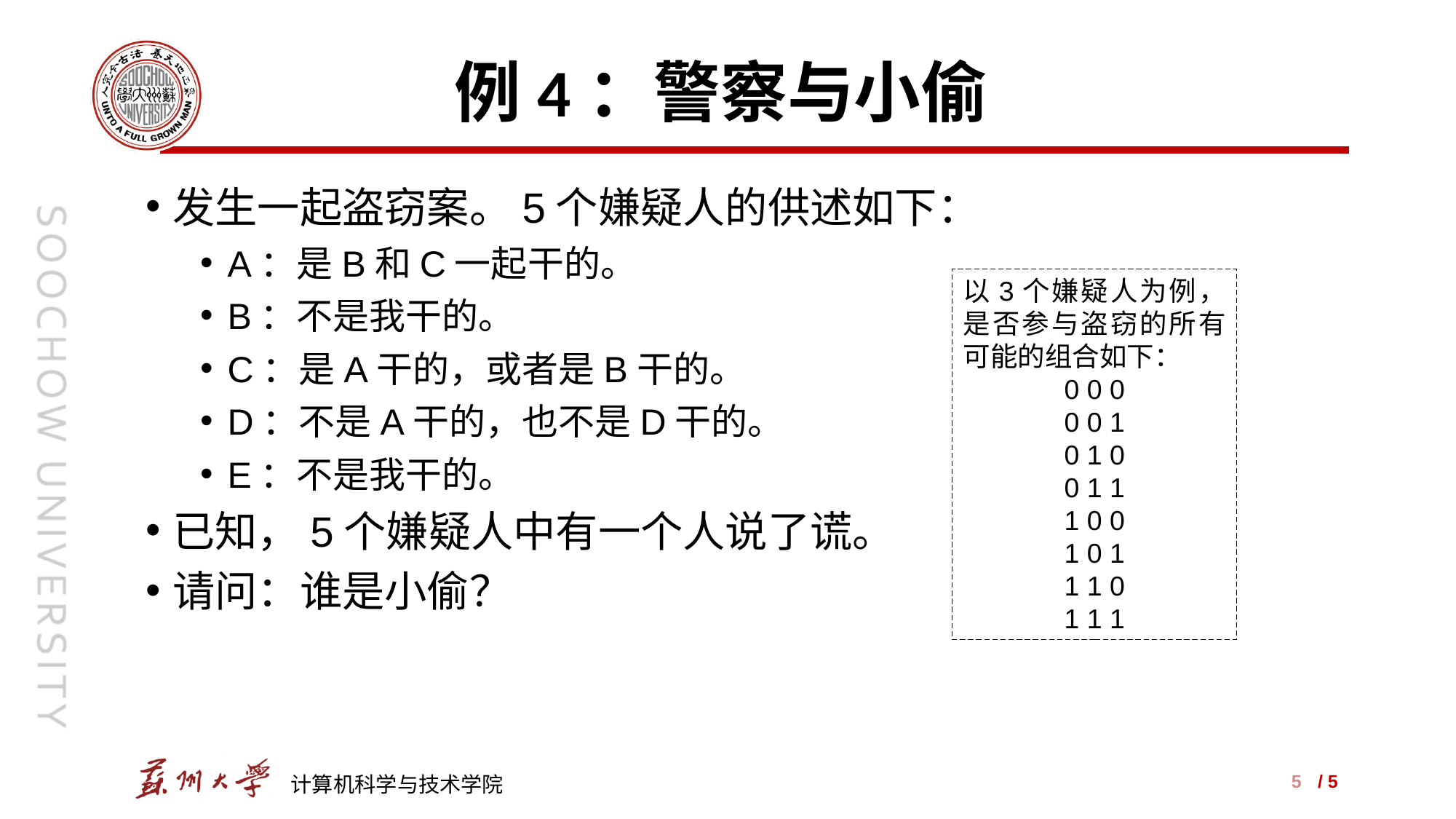

# 例4：警察与小偷
发生一起盗窃案。5个嫌疑人的供述如下：
A：是B和C一起干的。
B：不是我干的。
C：是A干的，或者是B干的。
D：不是A干的，也不是D干的。
E：不是我干的。
已知，5个嫌疑人中有一个人说了谎。
请问：谁是小偷？
以3个嫌疑人为例，是否参与盗窃的所有可能的组合如下：
0 0 0
0 0 1
0 1 0
0 1 1
1 0 0
1 0 1
1 1 0
1 1 1
5